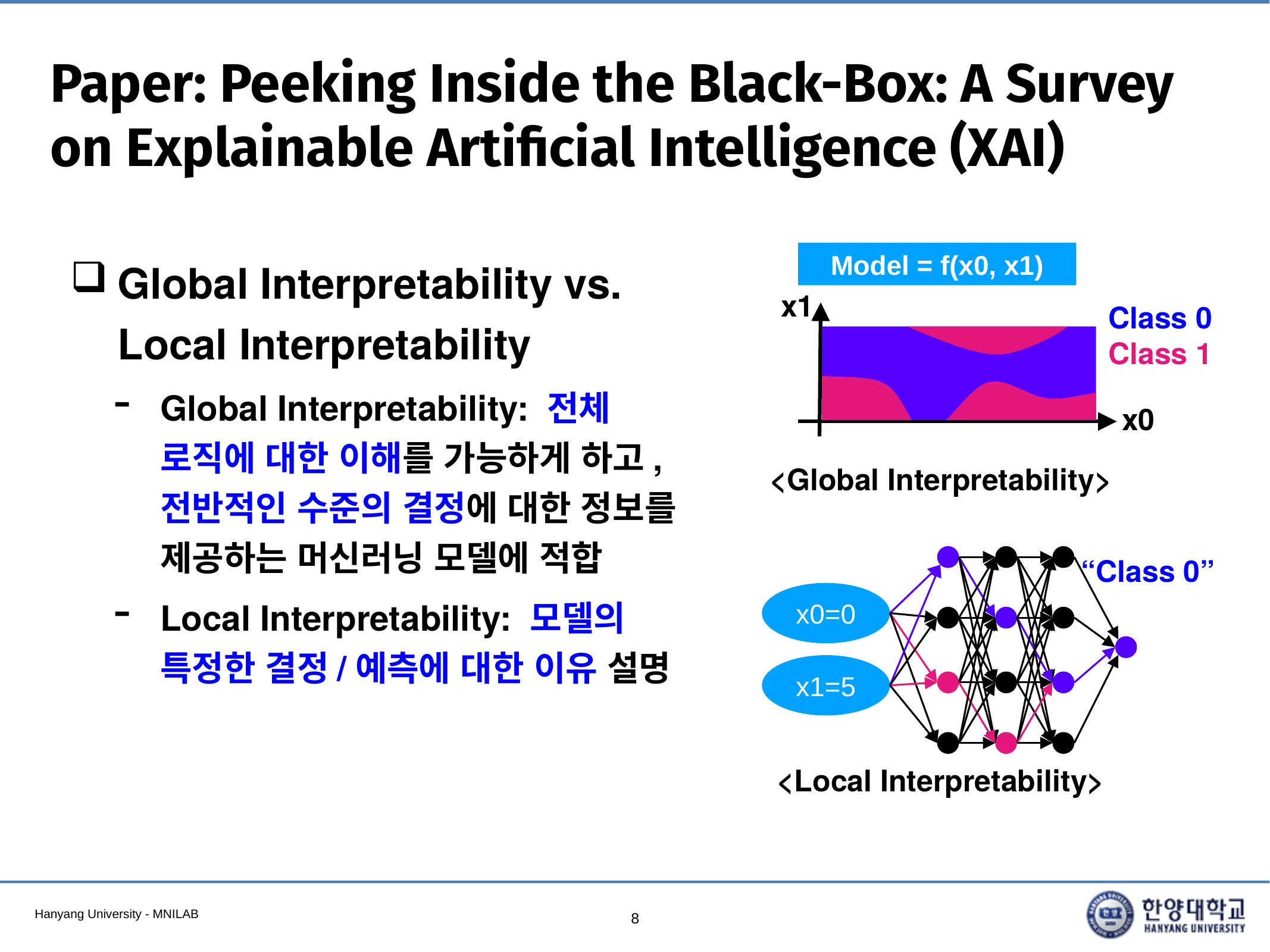

# Paper: Peeking Inside the Black-Box: A Survey on Explainable Artificial Intelligence (XAI)
Global Interpretability vs. Local Interpretability
Global Interpretability: 전체 로직에 대한 이해를 가능하게 하고, 전반적인 수준의 결정에 대한 정보를 제공하는 머신러닝 모델에 적합
Local Interpretability: 모델의 특정한 결정/예측에 대한 이유 설명
Model = f(x0, x1)
x1
Class 0
Class 1

x0
<Global Interpretability>

“Class 0”
x0=0

x1=5

<Local Interpretability>
8